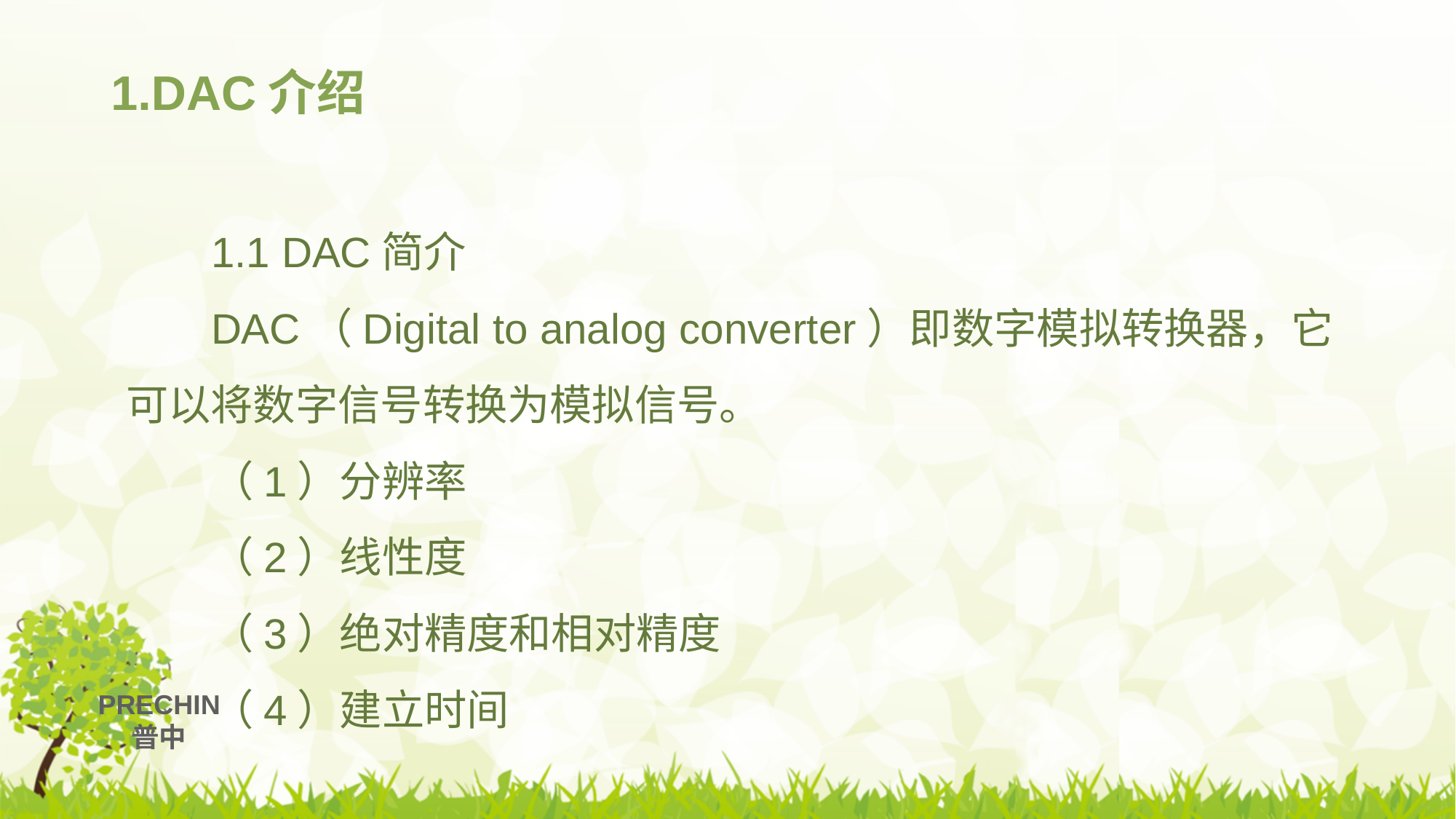

# 1.DAC介绍

1.1 DAC简介
DAC（Digital to analog converter）即数字模拟转换器，它可以将数字信号转换为模拟信号。
（1）分辨率
（2）线性度
（3）绝对精度和相对精度
（4）建立时间